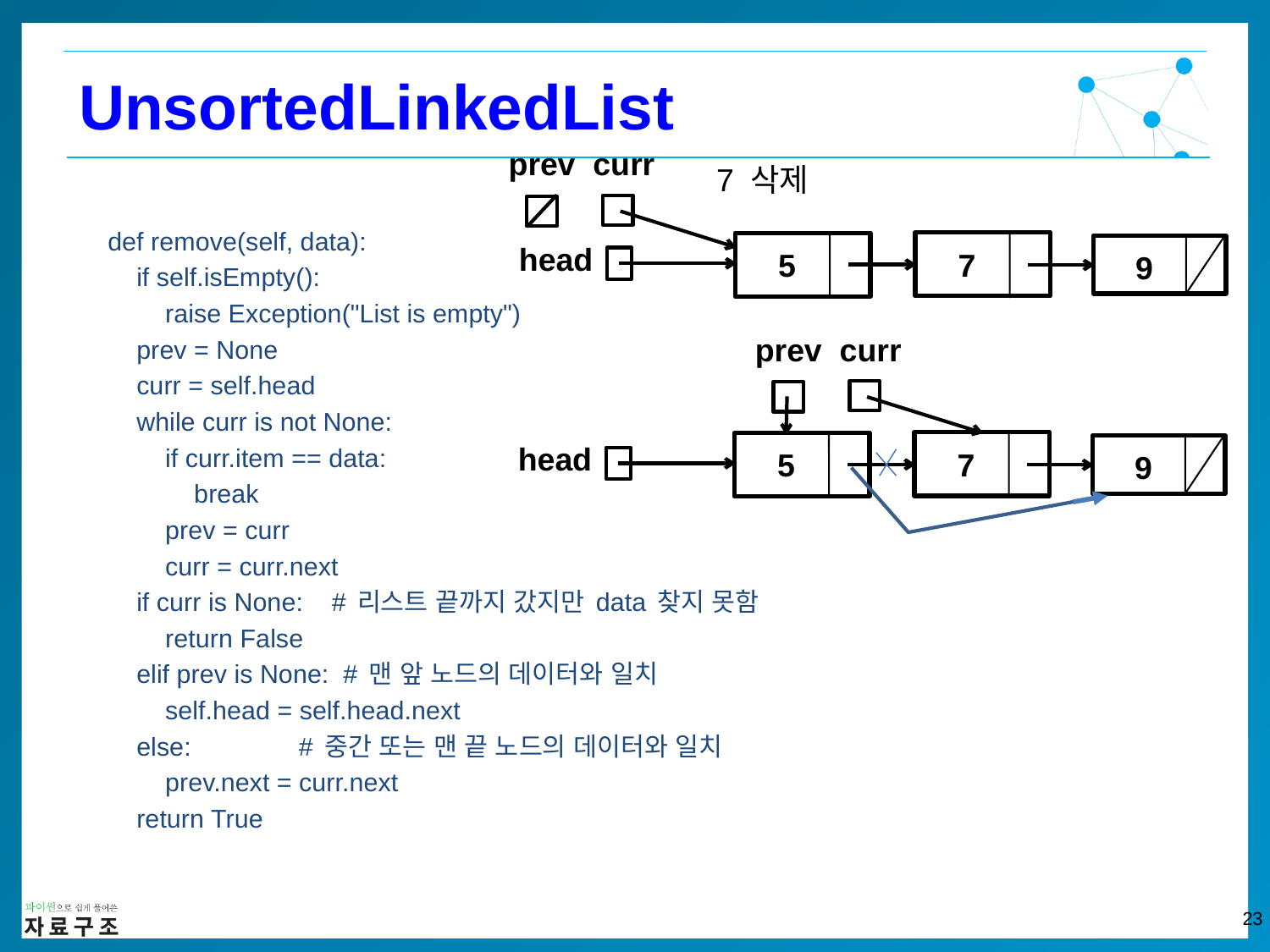

UnsortedLinkedList
prev  curr
7 삭제

    def remove(self, data):
        if self.isEmpty():
            raise Exception("List is empty")
        prev = None
        curr = self.head
        while curr is not None:
            if curr.item == data:
                break
            prev = curr
            curr = curr.next
        if curr is None:    # 리스트 끝까지 갔지만 data 찾지 못함
            return False
        elif prev is None:  # 맨 앞 노드의 데이터와 일치
            self.head = self.head.next
        else:               # 중간 또는 맨 끝 노드의 데이터와 일치
            prev.next = curr.next
        return True

head

7
5
9

prev  curr

head

7
5
9